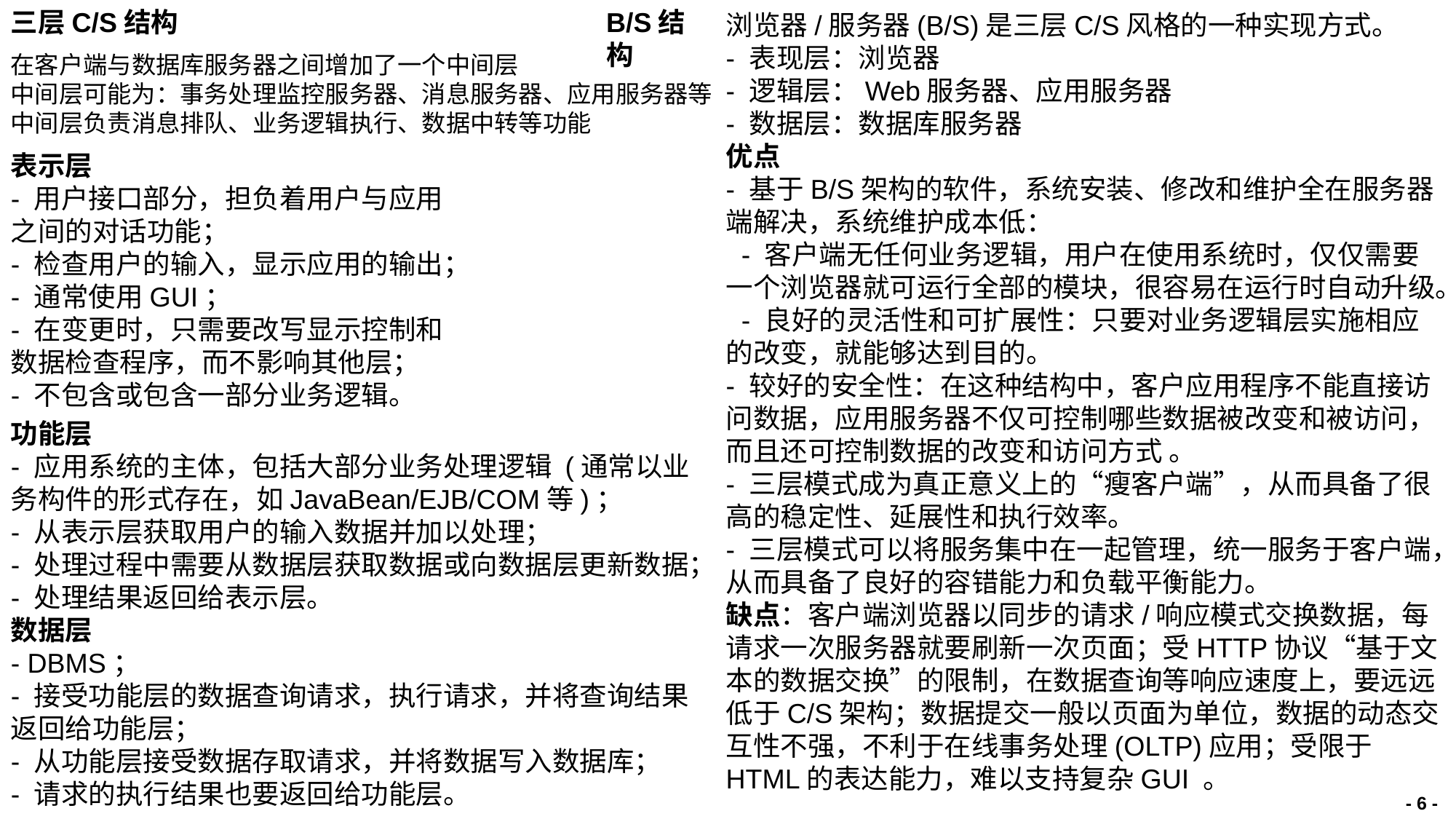

三层C/S结构
B/S结构
浏览器/服务器(B/S)是三层C/S风格的一种实现方式。
- 表现层：浏览器
- 逻辑层：Web服务器、应⽤服务器
- 数据层：数据库服务器
优点
- 基于B/S架构的软件，系统安装、修改和维护全在服务器端解决，系统维护成本低：
  - 客户端⽆任何业务逻辑，用户在使用系统时，仅仅需要一个浏览器就可运行全部的模块，很容易在运行时自动升级。
  - 良好的灵活性和可扩展性：只要对业务逻辑层实施相应的改变，就能够达到目的。
- 较好的安全性：在这种结构中，客户应用程序不能直接访问数据，应用服务器不仅可控制哪些数据被改变和被访问，而且还可控制数据的改变和访问方式 。
- 三层模式成为真正意义上的“瘦客户端”，从而具备了很高的稳定性、延展性和执行效率。
- 三层模式可以将服务集中在一起管理，统一服务于客户端，从而具备了良好的容错能⼒和负载平衡能⼒。
缺点：客户端浏览器以同步的请求/响应模式交换数据，每请求一次服务器就要刷新一次页面；受HTTP协议“基于⽂本的数据交换”的限制，在数据查询等响应速度上，要远远低于C/S架构；数据提交一般以页面为单位，数据的动态交互性不强，不利于在线事务处理(OLTP)应用；受限于HTML的表达能力，难以⽀持复杂GUI 。
在客户端与数据库服务器之间增加了⼀个中间层
中间层可能为：事务处理监控服务器、消息服务器、应⽤服务器等
中间层负责消息排队、业务逻辑执⾏、数据中转等功能
表示层
- 用户接口部分，担负着用户与应用之间的对话功能；
- 检查用户的输入，显示应用的输出；
- 通常使用GUI；
- 在变更时，只需要改写显示控制和数据检查程序，而不影响其他层；
- 不包含或包含一部分业务逻辑。
功能层
- 应用系统的主体，包括大部分业务处理逻辑 (通常以业务构件的形式存在，如JavaBean/EJB/COM等)；
- 从表示层获取用户的输入数据并加以处理；
- 处理过程中需要从数据层获取数据或向数据层更新数据；
- 处理结果返回给表示层。
数据层
- DBMS；
- 接受功能层的数据查询请求，执行请求，并将查询结果返回给功能层；
- 从功能层接受数据存取请求，并将数据写入数据库；
- 请求的执行结果也要返回给功能层。